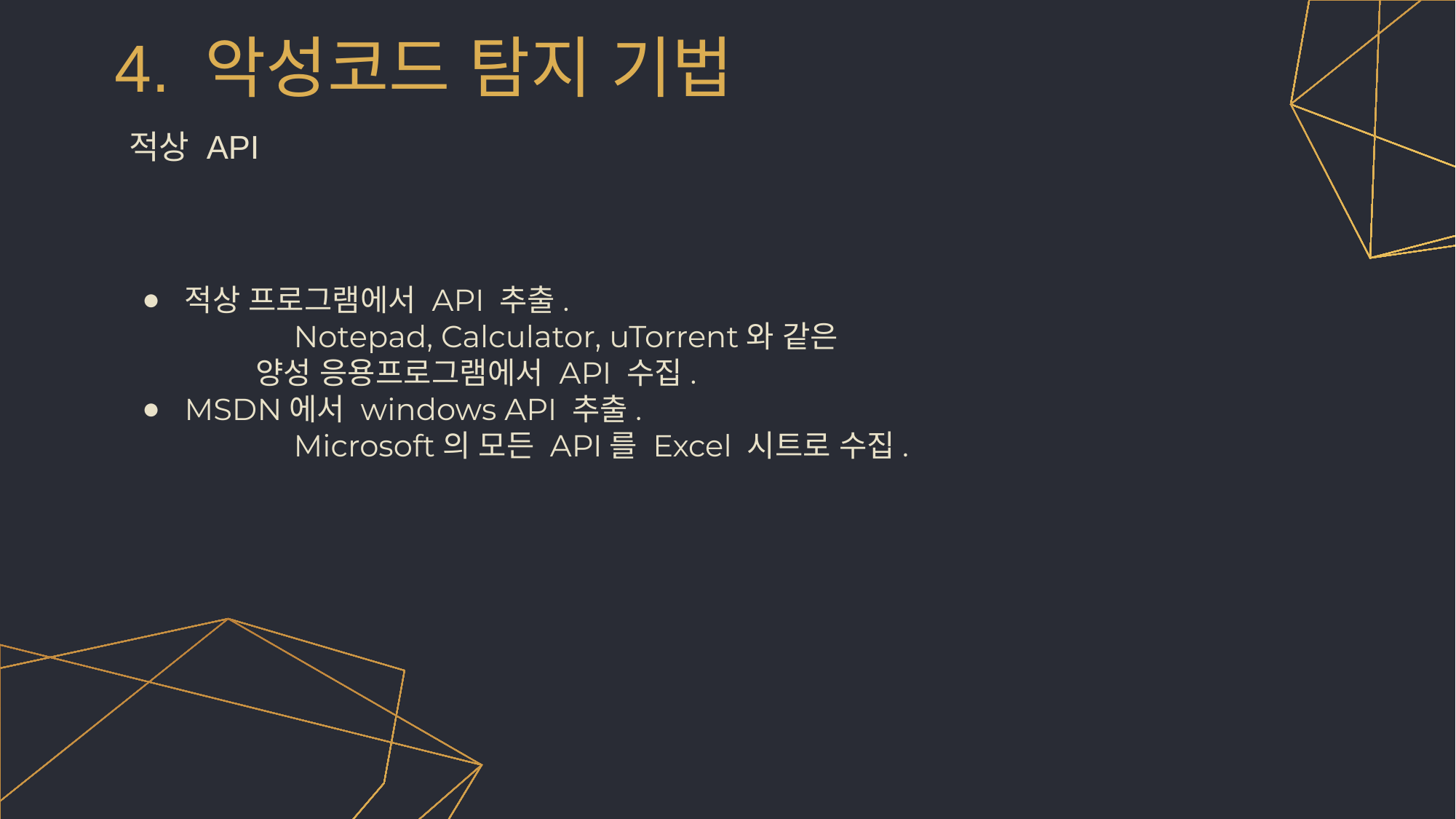

# 4. 악성코드 탐지 기법
적상 API

적상 프로그램에서 API 추출.
	Notepad, Calculator, uTorrent와 같은
        양성 응용프로그램에서 API 수집.
MSDN에서 windows API 추출.
	Microsoft의 모든 API를 Excel 시트로 수집.